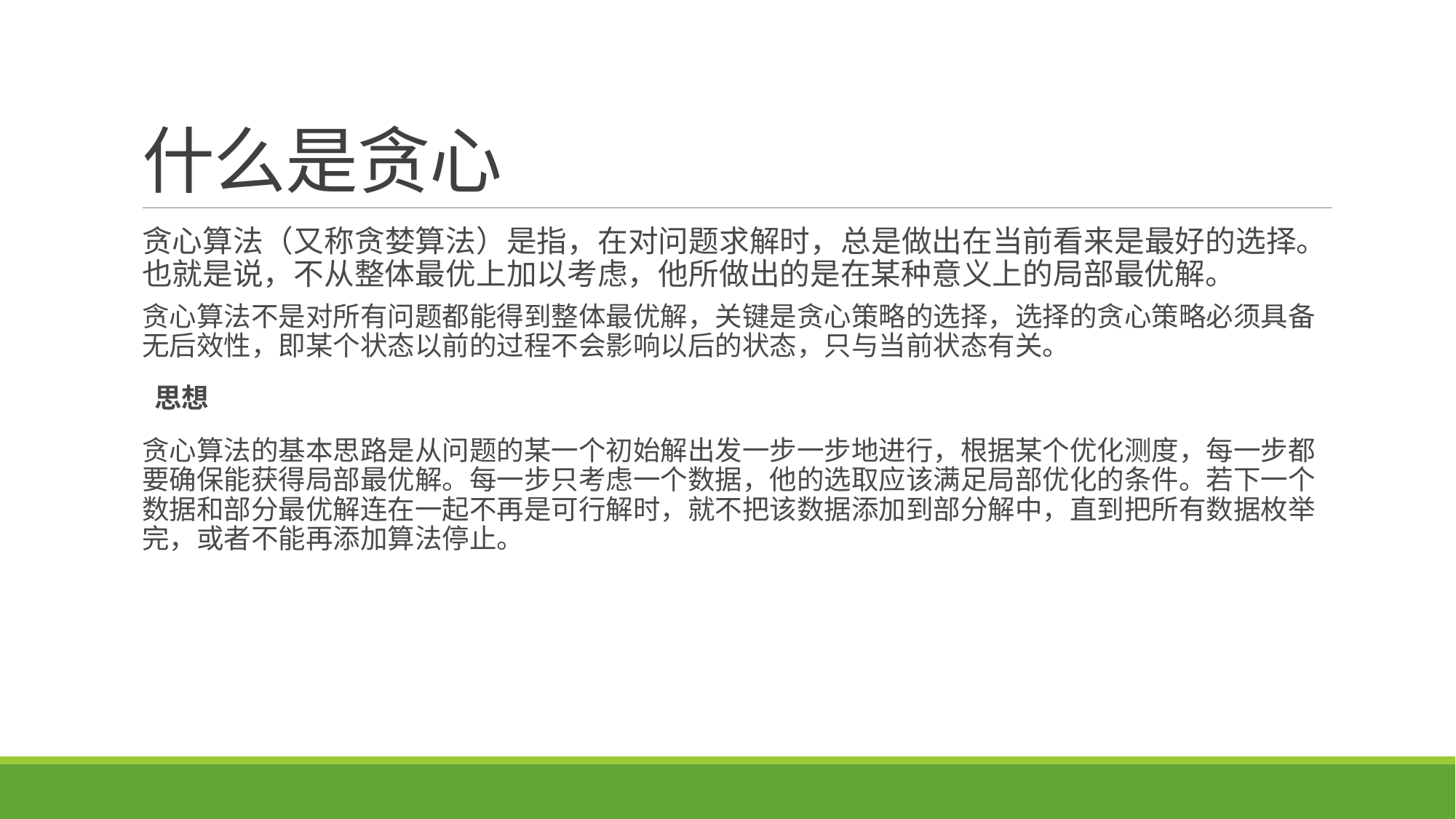

# 什么是贪心
贪心算法（又称贪婪算法）是指，在对问题求解时，总是做出在当前看来是最好的选择。也就是说，不从整体最优上加以考虑，他所做出的是在某种意义上的局部最优解。
贪心算法不是对所有问题都能得到整体最优解，关键是贪心策略的选择，选择的贪心策略必须具备无后效性，即某个状态以前的过程不会影响以后的状态，只与当前状态有关。
 思想
贪心算法的基本思路是从问题的某一个初始解出发一步一步地进行，根据某个优化测度，每一步都要确保能获得局部最优解。每一步只考虑一个数据，他的选取应该满足局部优化的条件。若下一个数据和部分最优解连在一起不再是可行解时，就不把该数据添加到部分解中，直到把所有数据枚举完，或者不能再添加算法停止。